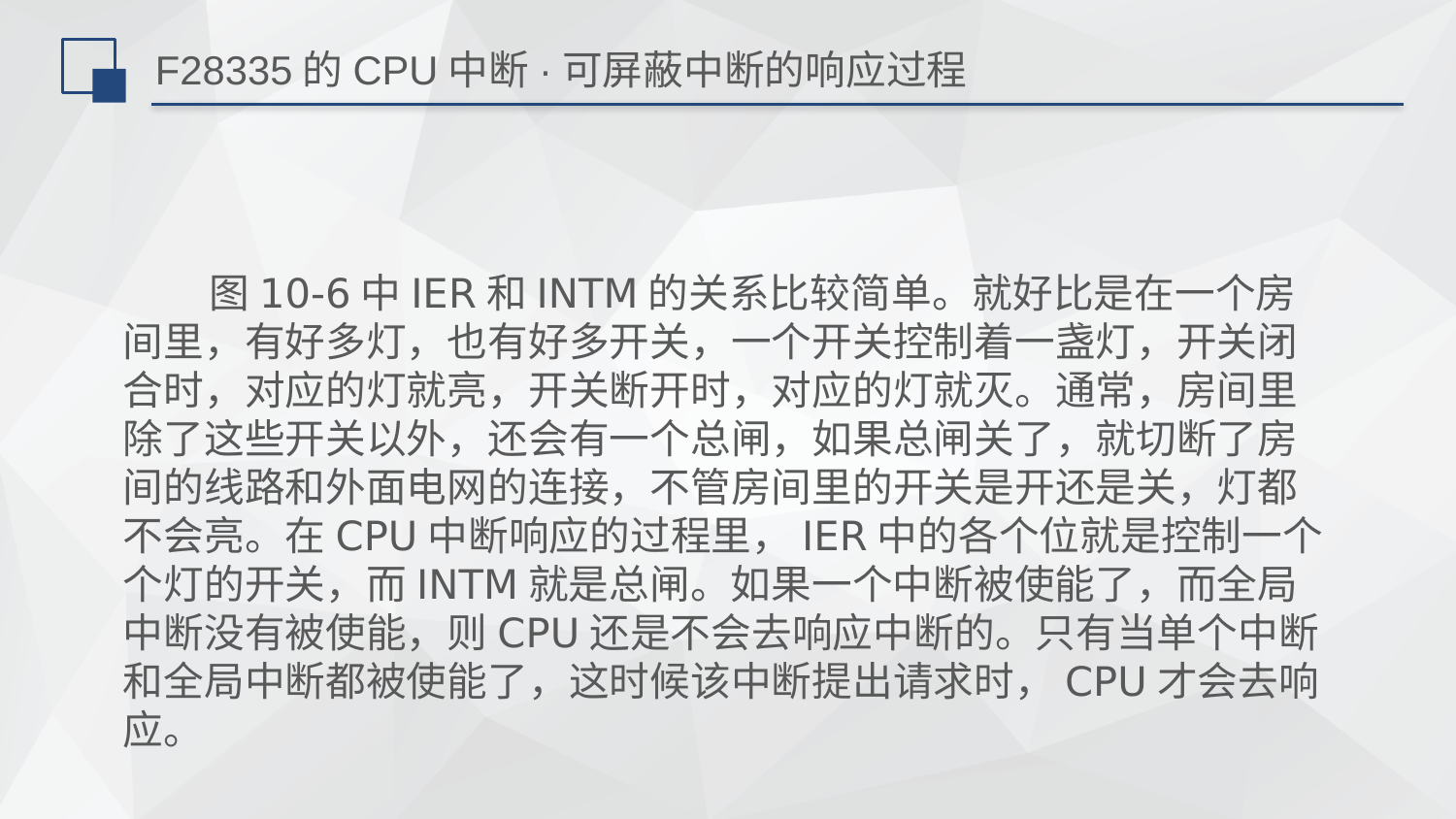

# F28335的CPU中断·可屏蔽中断的响应过程
图10-6中IER和INTM的关系比较简单。就好比是在一个房间里，有好多灯，也有好多开关，一个开关控制着一盏灯，开关闭合时，对应的灯就亮，开关断开时，对应的灯就灭。通常，房间里除了这些开关以外，还会有一个总闸，如果总闸关了，就切断了房间的线路和外面电网的连接，不管房间里的开关是开还是关，灯都不会亮。在CPU中断响应的过程里，IER中的各个位就是控制一个个灯的开关，而INTM就是总闸。如果一个中断被使能了，而全局中断没有被使能，则CPU还是不会去响应中断的。只有当单个中断和全局中断都被使能了，这时候该中断提出请求时，CPU才会去响应。